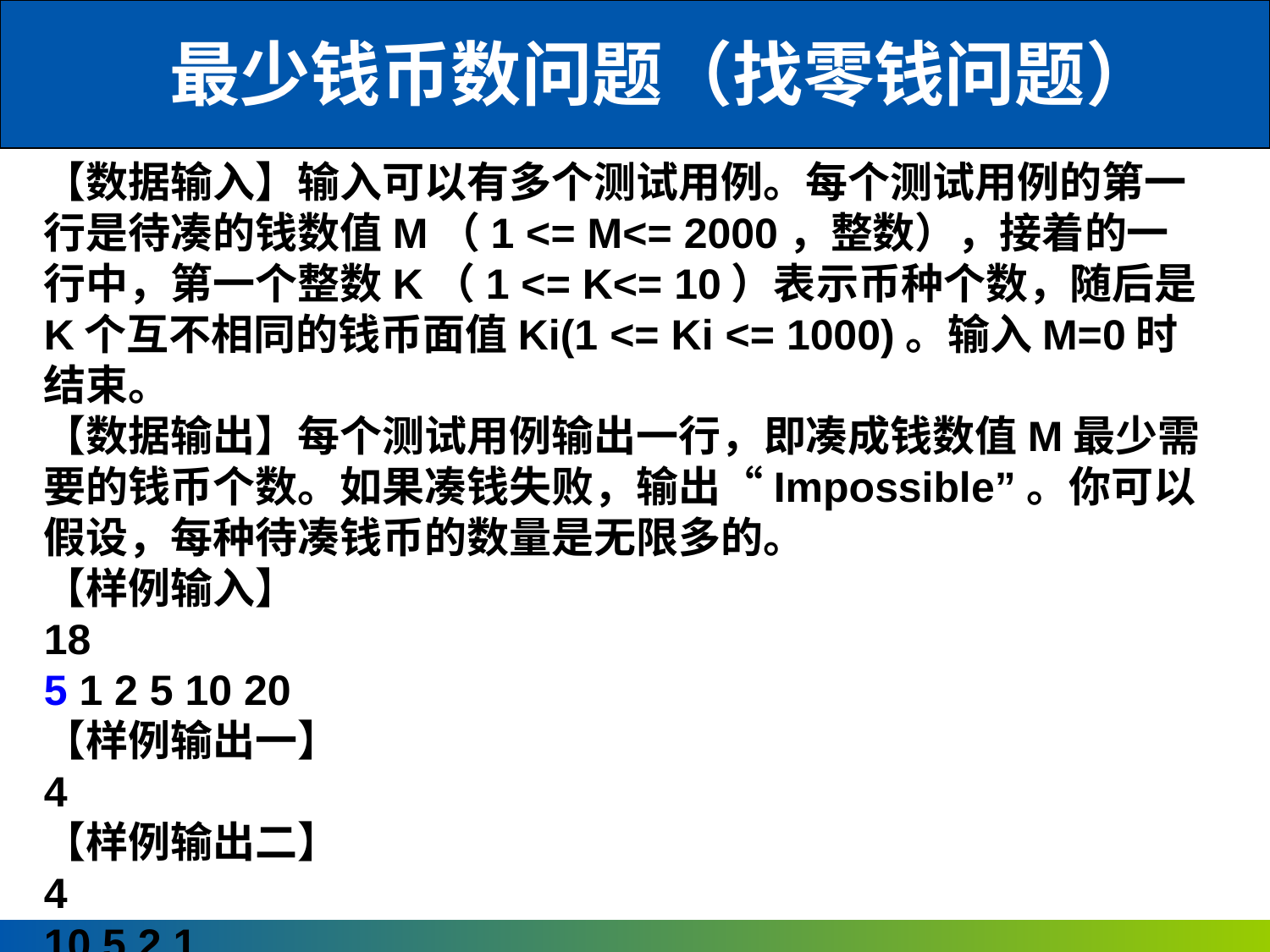

最少钱币数问题（找零钱问题）
【数据输入】输入可以有多个测试用例。每个测试用例的第一行是待凑的钱数值M（1 <= M<= 2000，整数），接着的一行中，第一个整数K（1 <= K<= 10）表示币种个数，随后是K个互不相同的钱币面值Ki(1 <= Ki <= 1000)。输入M=0时结束。
【数据输出】每个测试用例输出一行，即凑成钱数值M最少需要的钱币个数。如果凑钱失败，输出“Impossible”。你可以假设，每种待凑钱币的数量是无限多的。
【样例输入】
18
5 1 2 5 10 20
【样例输出一】
4
【样例输出二】
4
10 5 2 1